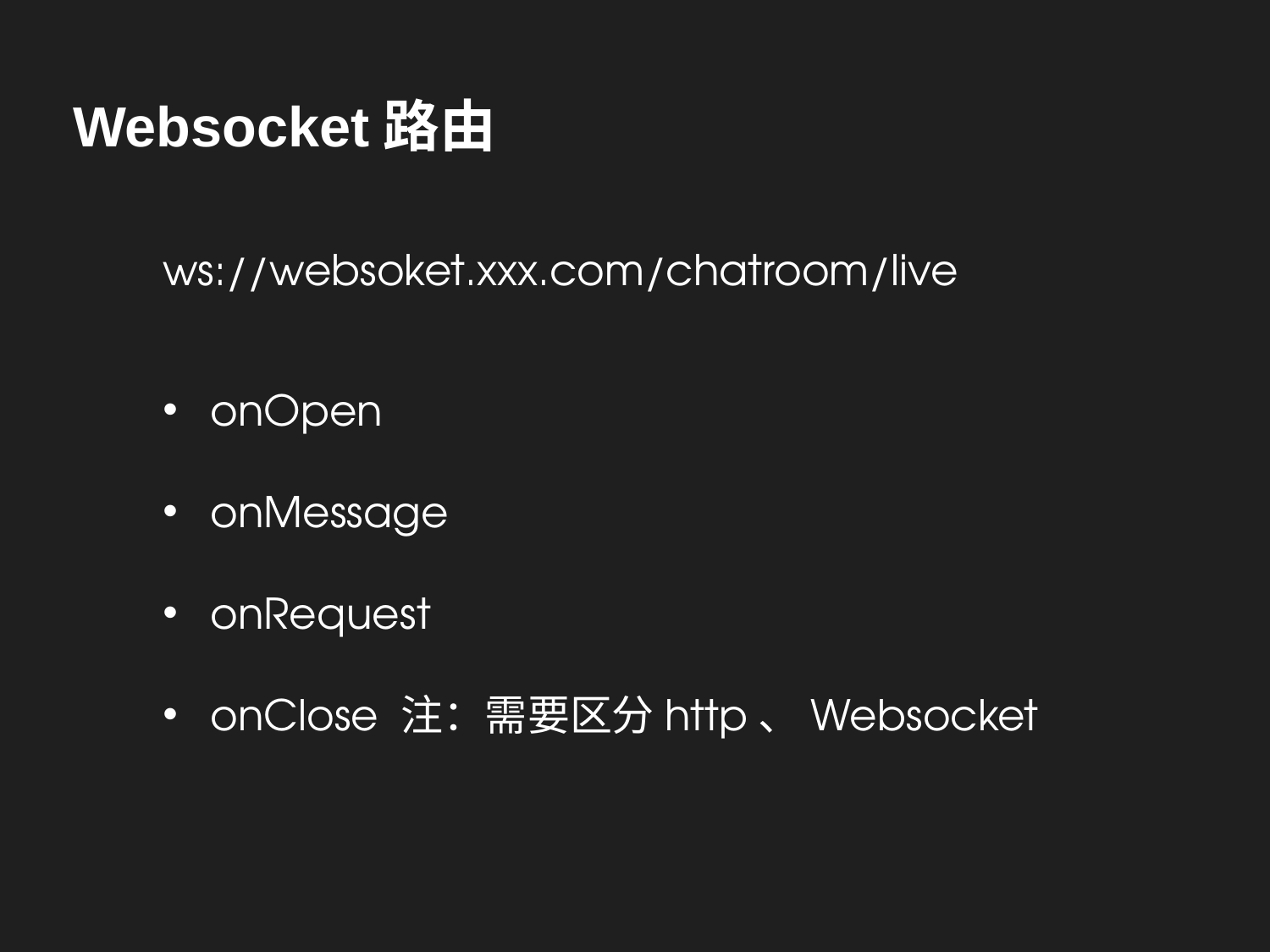

Websocket路由
ws://websoket.xxx.com/chatroom/live
onOpen

onMessage

onRequest

onClose 注：需要区分http、Websocket